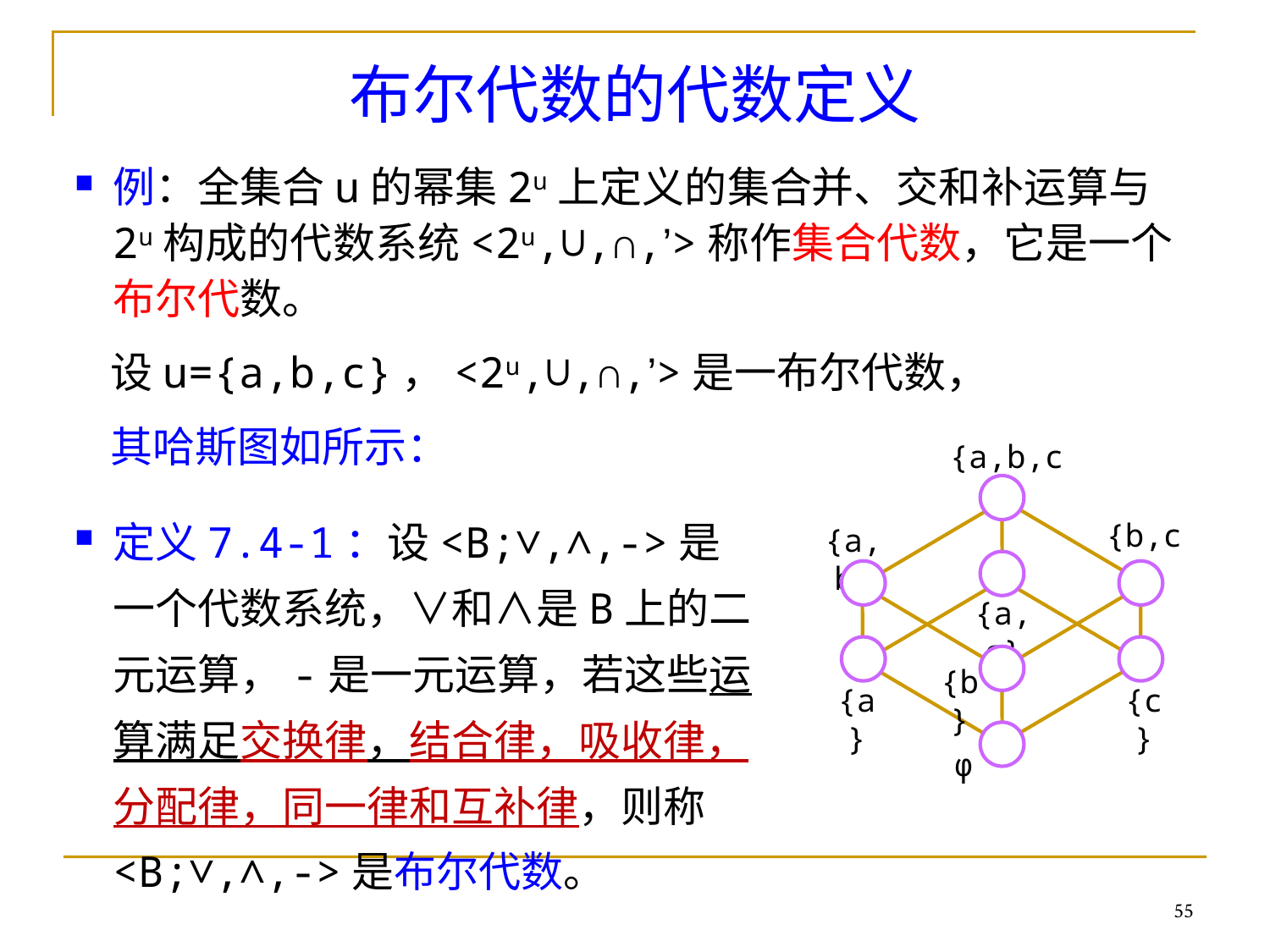

# 布尔代数的代数定义
例：全集合u的幂集2u上定义的集合并、交和补运算与2u构成的代数系统<2u,∪,∩,’>称作集合代数，它是一个布尔代数。
设u={a,b,c}，<2u,∪,∩,’>是一布尔代数，
其哈斯图如所示：
{a,b,c}

{b,c}
{a,b}

{a,c}

{b}

{a}
{c}

φ

定义7.4-1：设<B;∨,∧,->是一个代数系统，∨和∧是B上的二元运算，-是一元运算，若这些运算满足交换律，结合律，吸收律，分配律，同一律和互补律，则称<B;∨,∧,->是布尔代数。
55